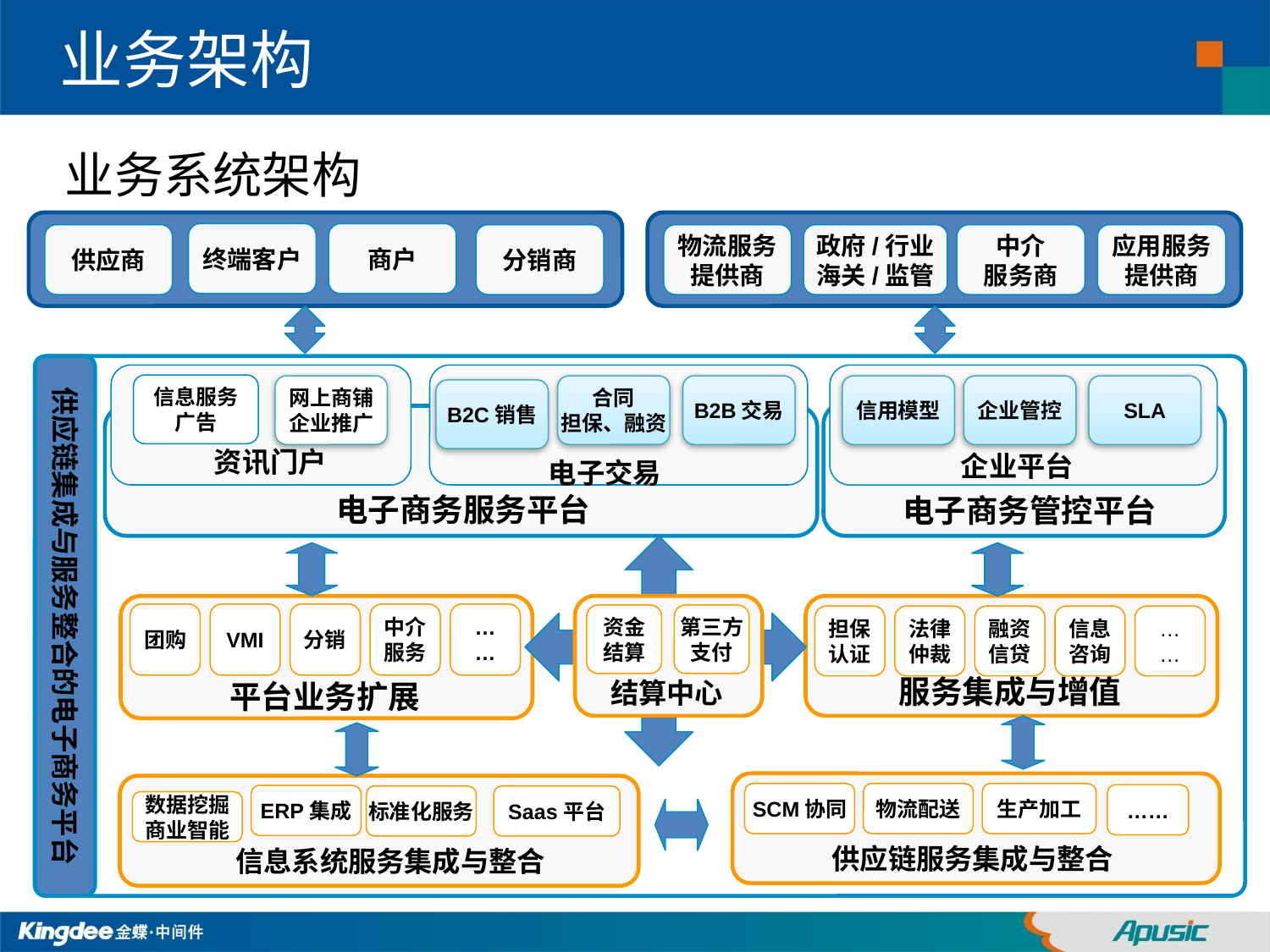

# 业务架构
业务系统架构

终端客户
商户
供应商
分销商
物流服务
提供商
政府/行业
海关/监管
中介
服务商
应用服务
提供商

供应链集成与服务整合的电子商务平台

信息服务
广告
B2B交易
合同
担保、融资
网上商铺
企业推广
信用模型
企业管控
SLA
B2C销售

资讯门户
企业平台
电子交易
电子商务服务平台
电子商务管控平台

团购
VMI
分销
中介
服务
…
…
平台业务扩展
资金
结算
第三方
支付
担保
认证
法律
仲裁
融资
信贷
信息
咨询
…
…
服务集成与增值
结算中心

SCM协同
物流配送
生产加工
……
ERP集成
标准化服务
Saas平台
数据挖掘
商业智能

供应链服务集成与整合
信息系统服务集成与整合